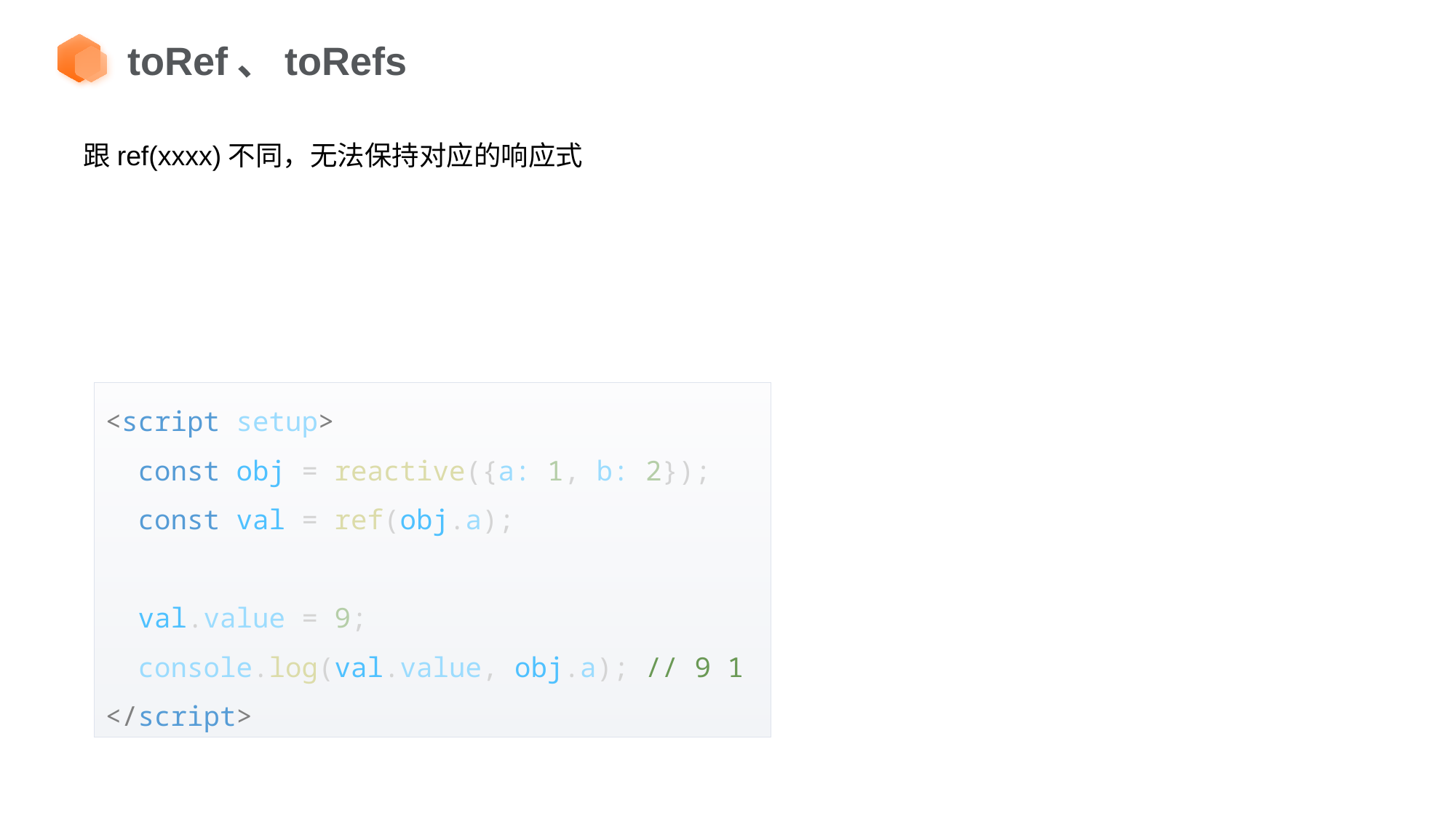

toRef、toRefs
跟ref(xxxx)不同，无法保持对应的响应式
<script setup>
  const obj = reactive({a: 1, b: 2});
  const val = ref(obj.a);
  val.value = 9;
  console.log(val.value, obj.a); // 9 1
</script>